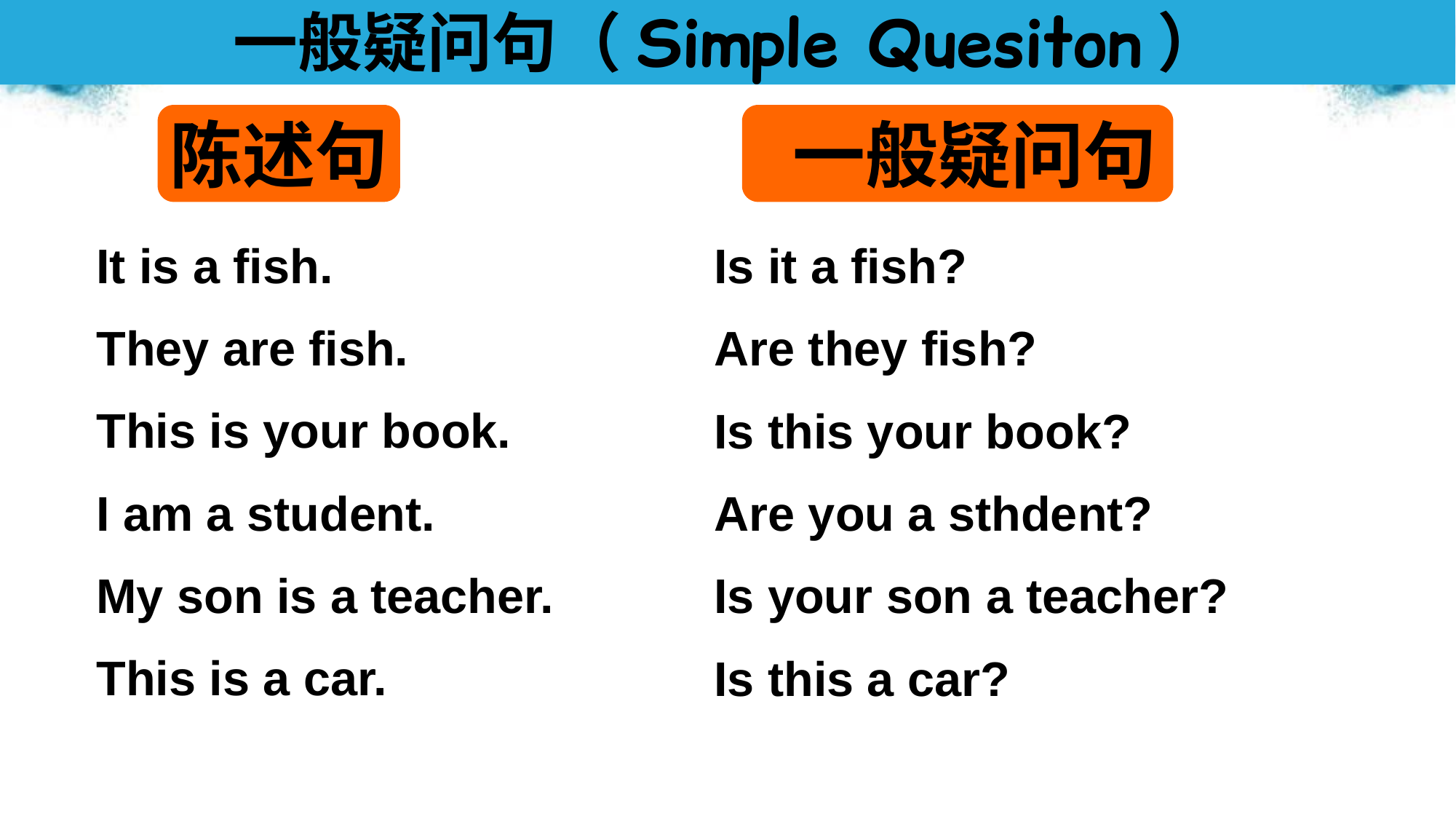

一般疑问句（Simple Quesiton）
陈述句
 一般疑问句
It is a fish.
They are fish.
This is your book.
I am a student.
My son is a teacher.
This is a car.
Is it a fish?
Are they fish?
Is this your book?
Are you a sthdent?
Is your son a teacher?
Is this a car?